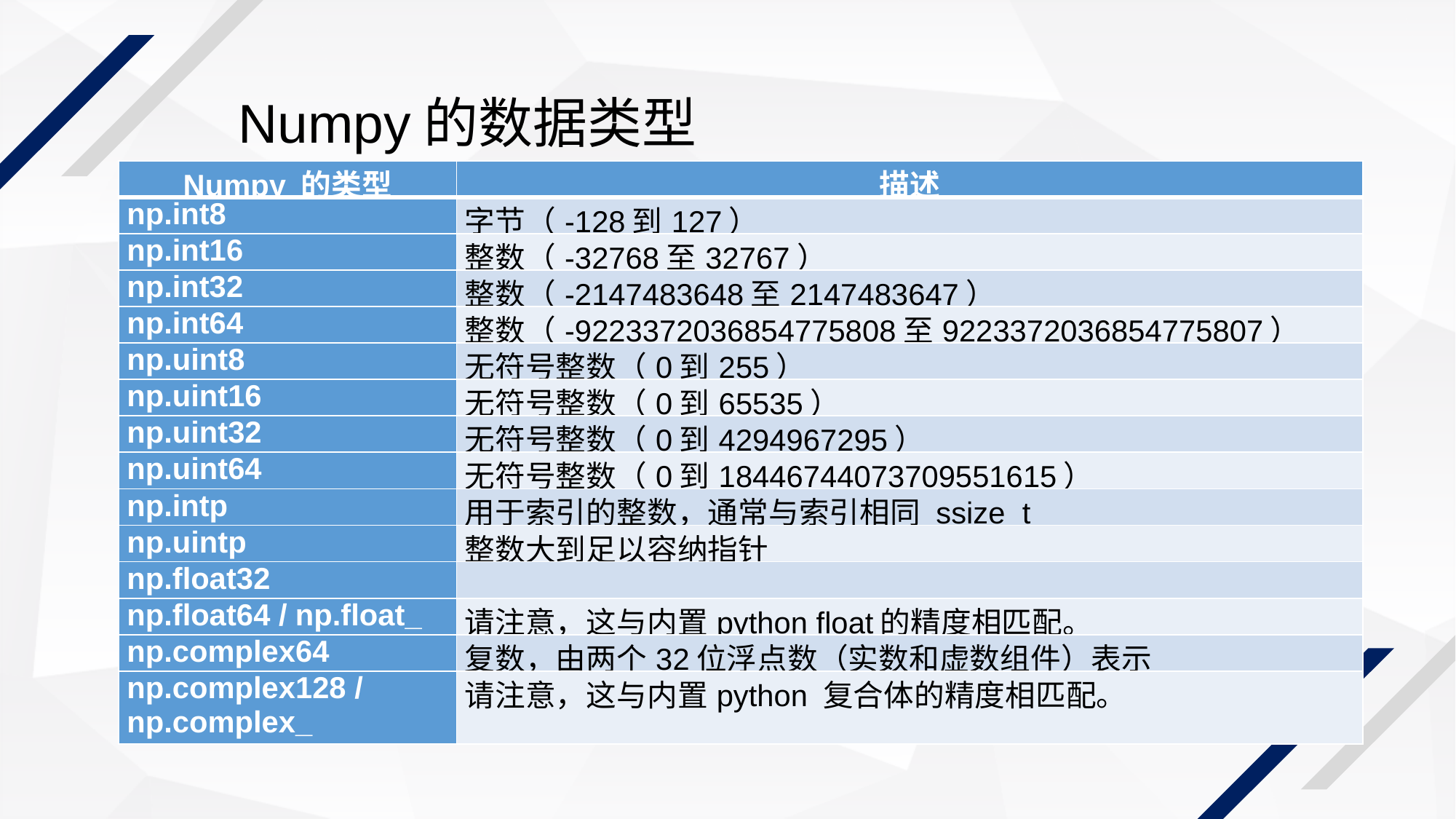

Numpy的数据类型
| Numpy 的类型 | 描述 |
| --- | --- |
| np.int8 | 字节（-128到127） |
| np.int16 | 整数（-32768至32767） |
| np.int32 | 整数（-2147483648至2147483647） |
| np.int64 | 整数（-9223372036854775808至9223372036854775807） |
| np.uint8 | 无符号整数（0到255） |
| np.uint16 | 无符号整数（0到65535） |
| np.uint32 | 无符号整数（0到4294967295） |
| np.uint64 | 无符号整数（0到18446744073709551615） |
| np.intp | 用于索引的整数，通常与索引相同 ssize\_t |
| np.uintp | 整数大到足以容纳指针 |
| np.float32 |  |
| np.float64 / np.float\_ | 请注意，这与内置python float的精度相匹配。 |
| np.complex64 | 复数，由两个32位浮点数（实数和虚数组件）表示 |
| np.complex128 / np.complex\_ | 请注意，这与内置python 复合体的精度相匹配。 |